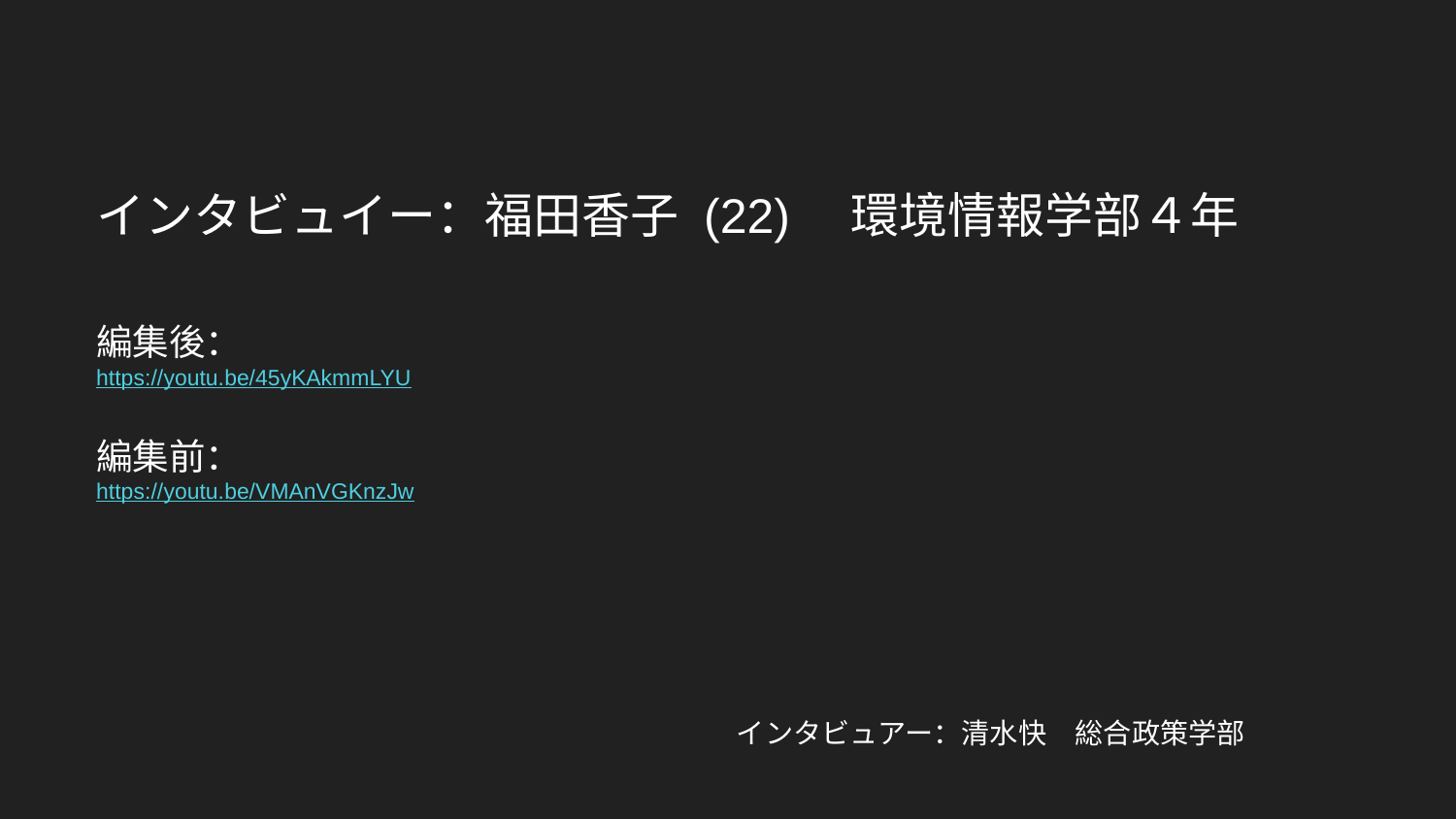

インタビュイー：福田香子 (22)　環境情報学部４年

編集後：
https://youtu.be/45yKAkmmLYU

編集前：
https://youtu.be/VMAnVGKnzJw

インタビュアー：清水快　総合政策学部